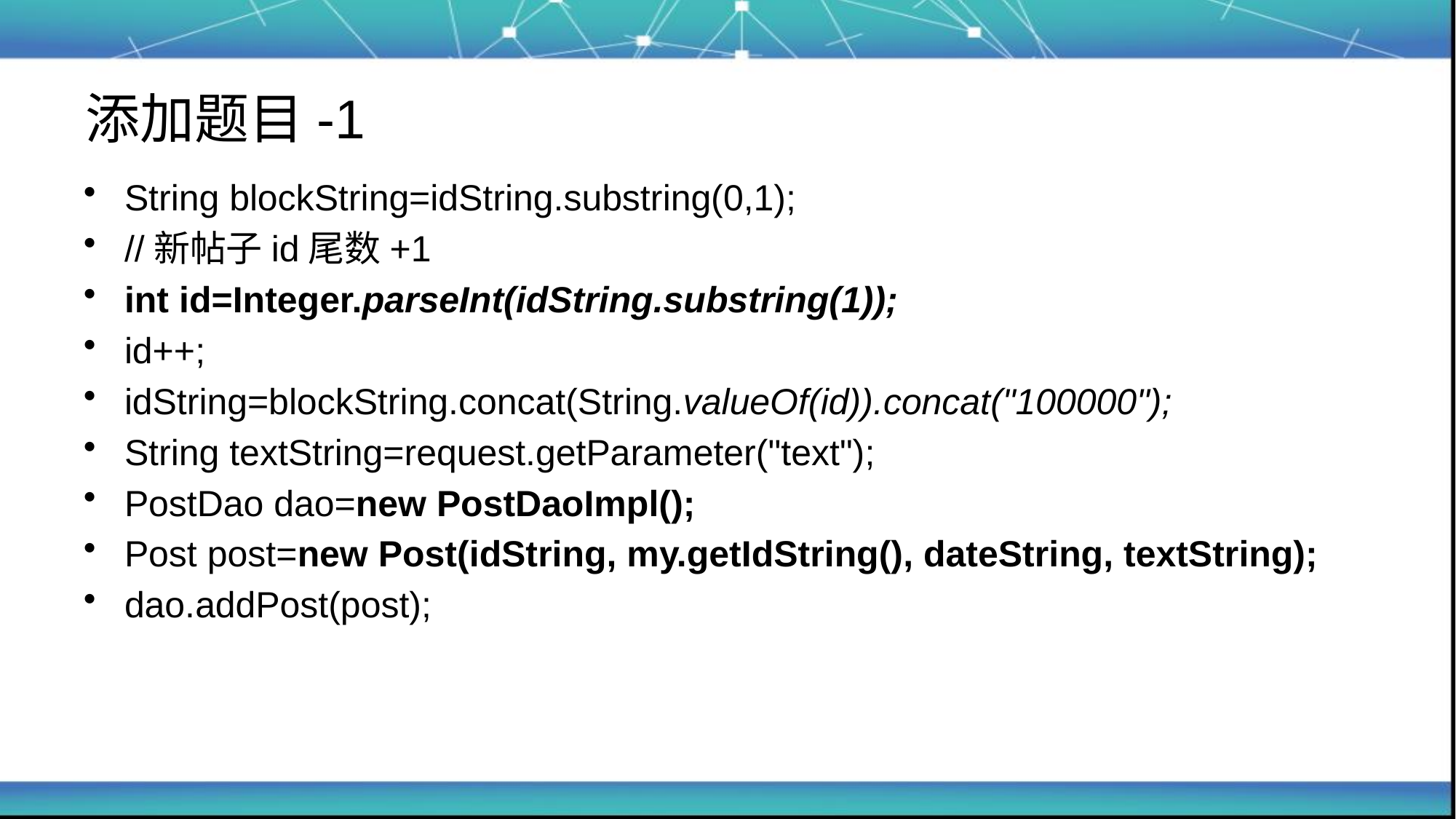

# 添加题目-1
String blockString=idString.substring(0,1);
//新帖子id尾数+1
int id=Integer.parseInt(idString.substring(1));
id++;
idString=blockString.concat(String.valueOf(id)).concat("100000");
String textString=request.getParameter("text");
PostDao dao=new PostDaoImpl();
Post post=new Post(idString, my.getIdString(), dateString, textString);
dao.addPost(post);